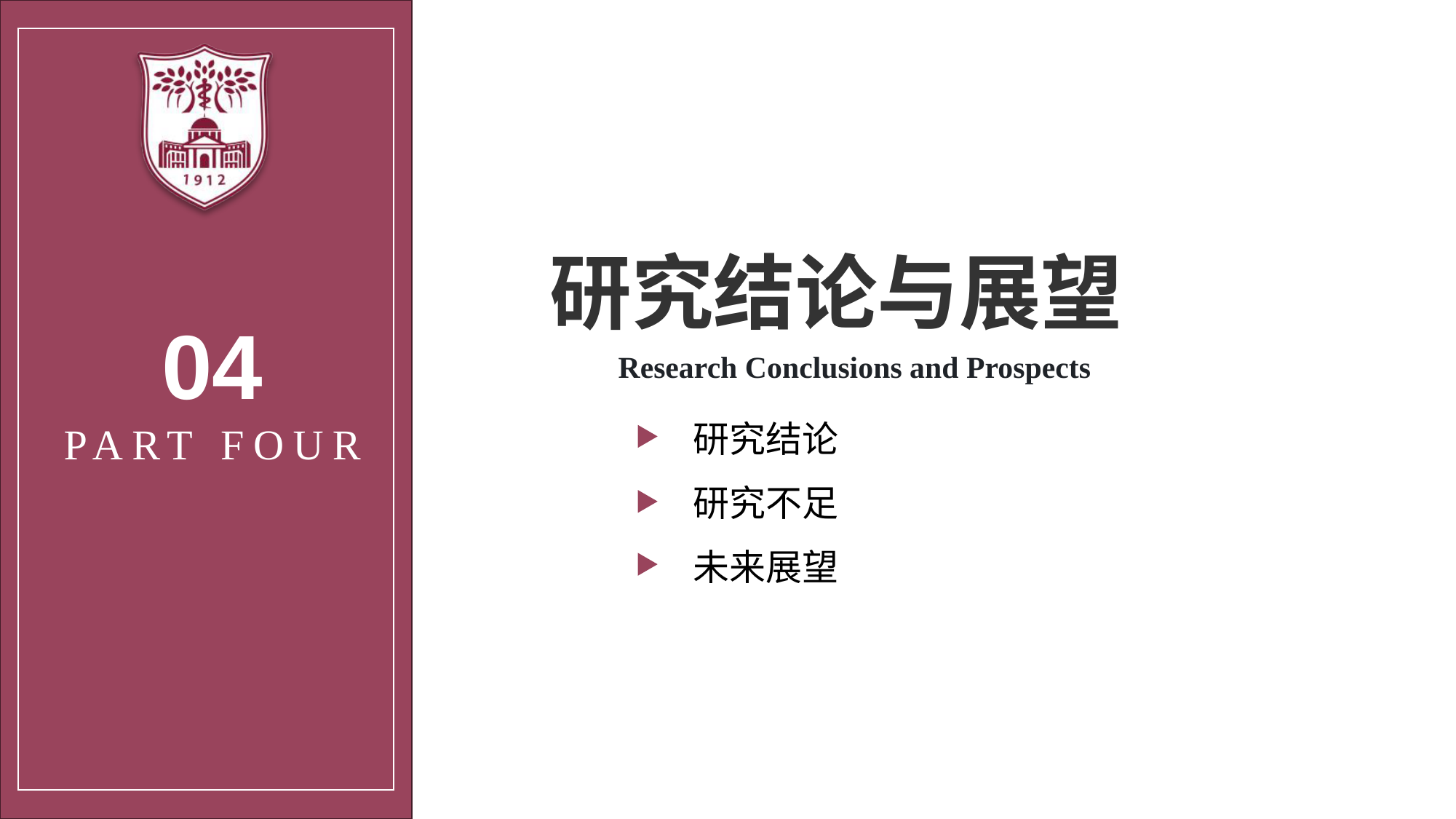

研究结论与展望
04
PART FOUR
Research Conclusions and Prospects
研究结论

研究不足

未来展望